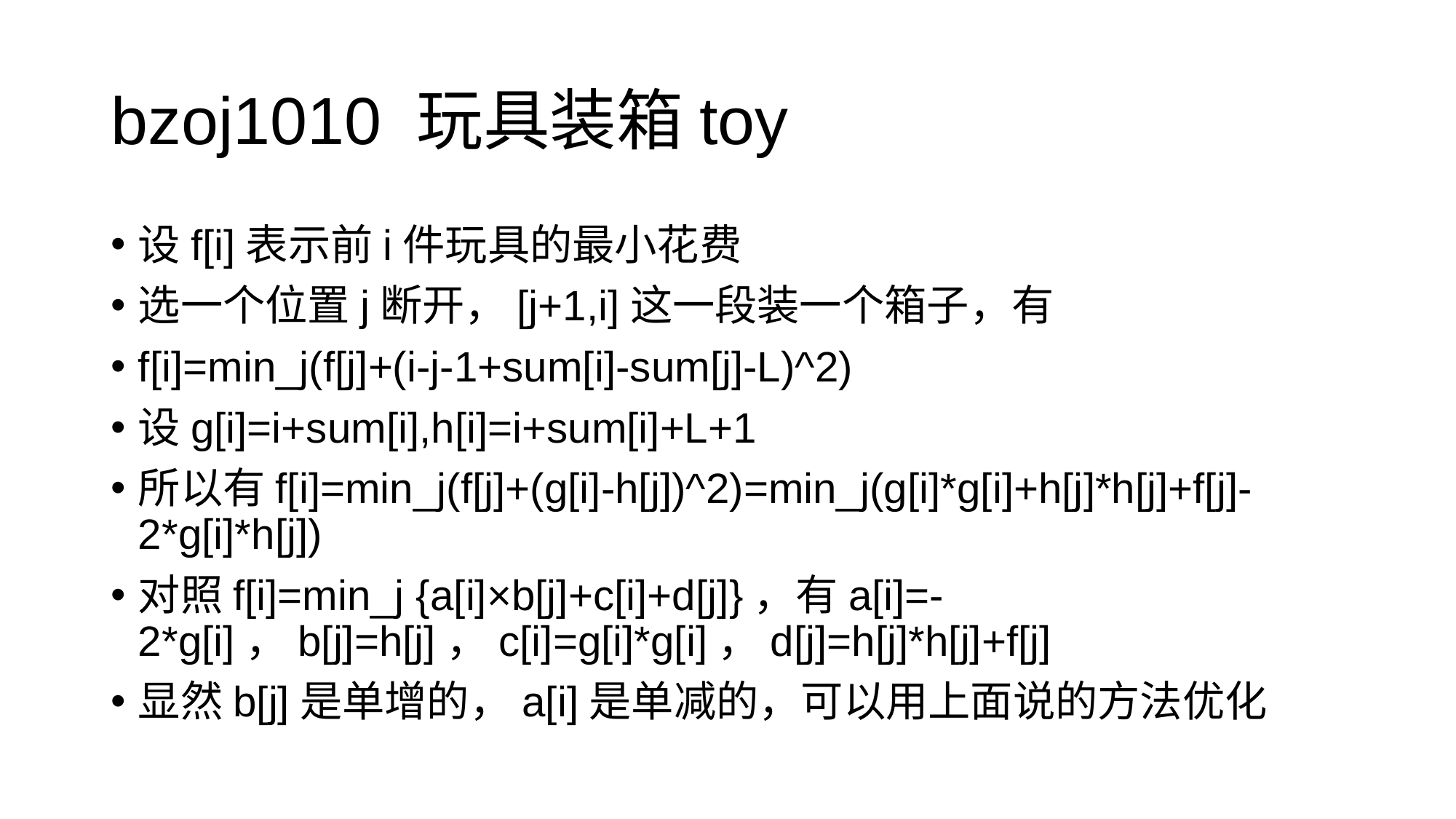

# bzoj1010 玩具装箱toy
设f[i]表示前i件玩具的最小花费
选一个位置j断开，[j+1,i]这一段装一个箱子，有
f[i]=min_j(f[j]+(i-j-1+sum[i]-sum[j]-L)^2)
设g[i]=i+sum[i],h[i]=i+sum[i]+L+1
所以有f[i]=min_j(f[j]+(g[i]-h[j])^2)=min_j(g[i]*g[i]+h[j]*h[j]+f[j]-2*g[i]*h[j])
对照f[i]=min_j {a[i]×b[j]+c[i]+d[j]}，有a[i]=-2*g[i]，b[j]=h[j]，c[i]=g[i]*g[i]，d[j]=h[j]*h[j]+f[j]
显然b[j]是单增的，a[i]是单减的，可以用上面说的方法优化